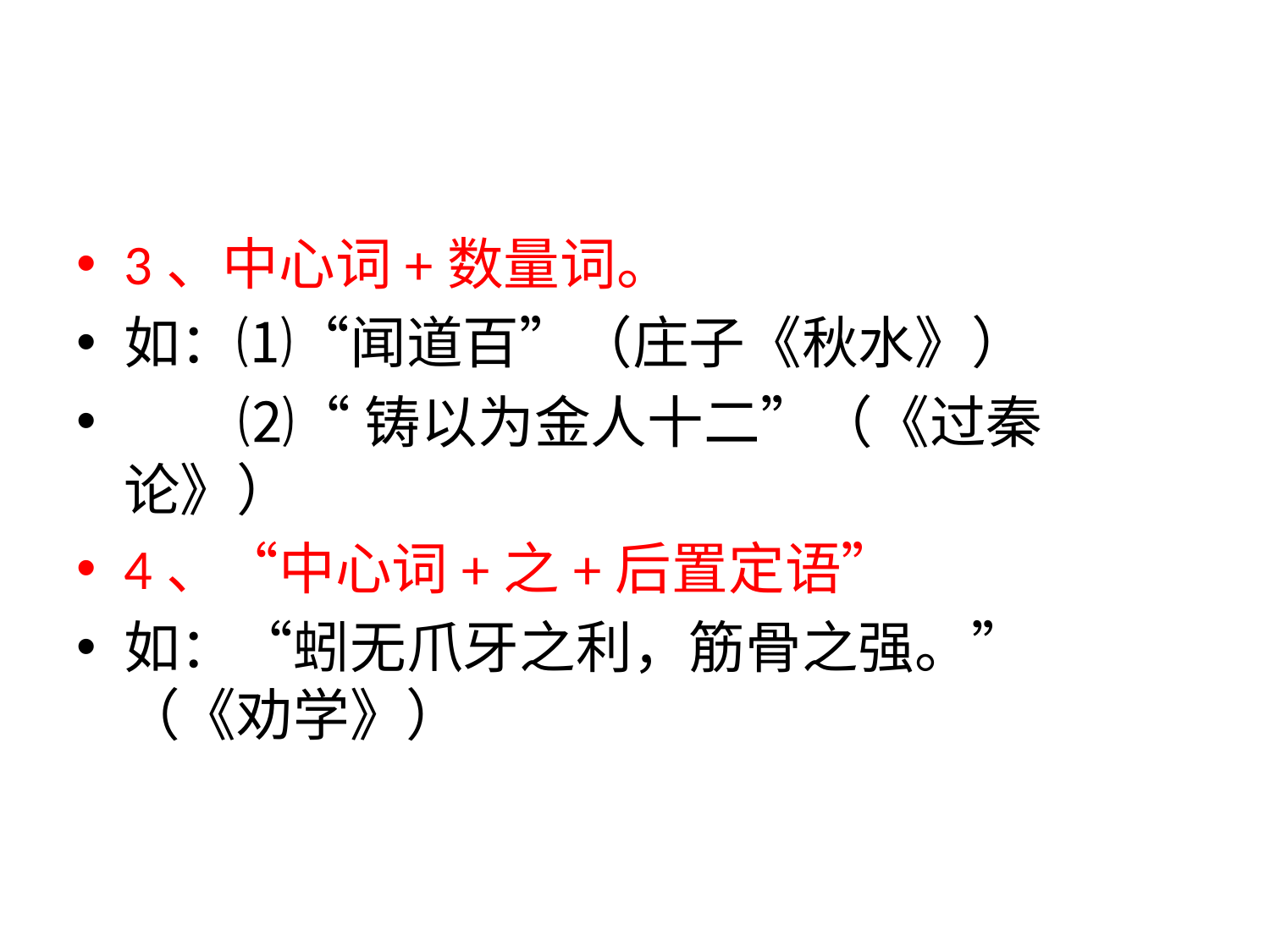

#
3、中心词+数量词。
如：⑴“闻道百”（庄子《秋水》）
         ⑵“铸以为金人十二”（《过秦论》）
4、“中心词+之+后置定语”
如：“蚓无爪牙之利，筋骨之强。”（《劝学》）